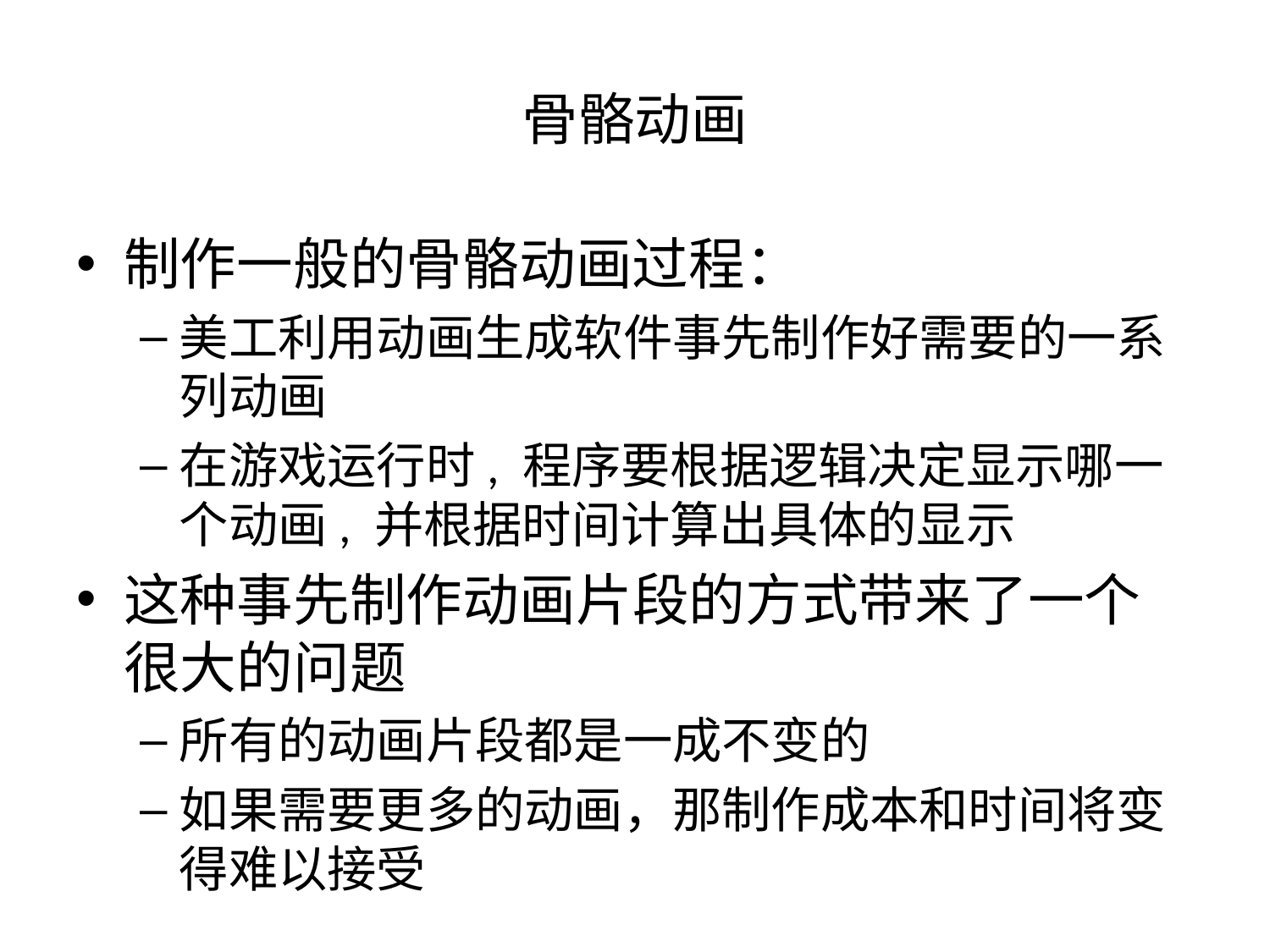

# 骨骼动画
制作一般的骨骼动画过程：
美工利用动画生成软件事先制作好需要的一系列动画
在游戏运行时, 程序要根据逻辑决定显示哪一个动画, 并根据时间计算出具体的显示
这种事先制作动画片段的方式带来了一个很大的问题
所有的动画片段都是一成不变的
如果需要更多的动画，那制作成本和时间将变得难以接受